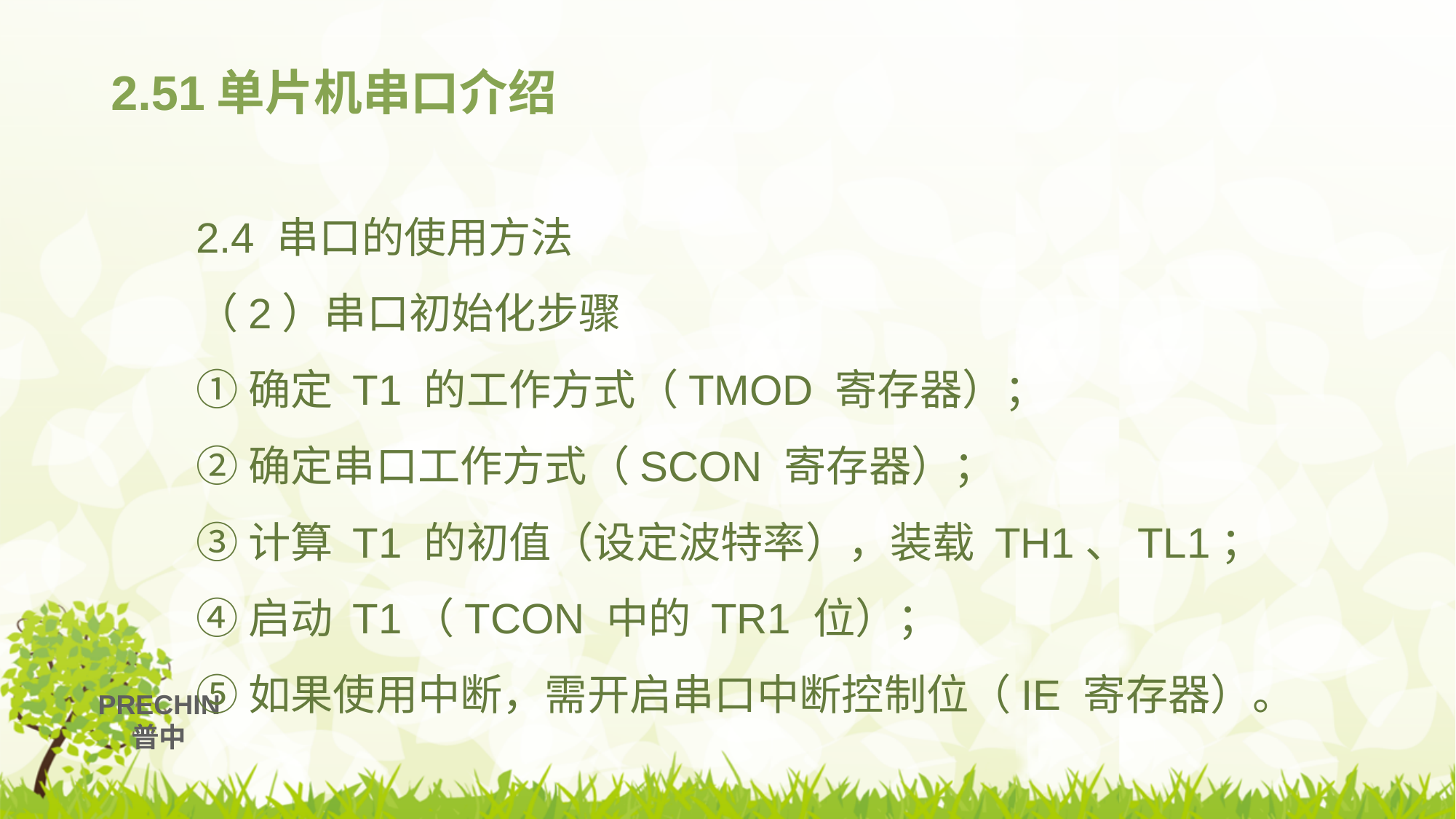

# 2.51单片机串口介绍
2.4 串口的使用方法
（2）串口初始化步骤
①确定 T1 的工作方式（TMOD 寄存器）；
②确定串口工作方式（SCON 寄存器）；
③计算 T1 的初值（设定波特率），装载 TH1、TL1；
④启动 T1（TCON 中的 TR1 位）；
⑤如果使用中断，需开启串口中断控制位（IE 寄存器）。